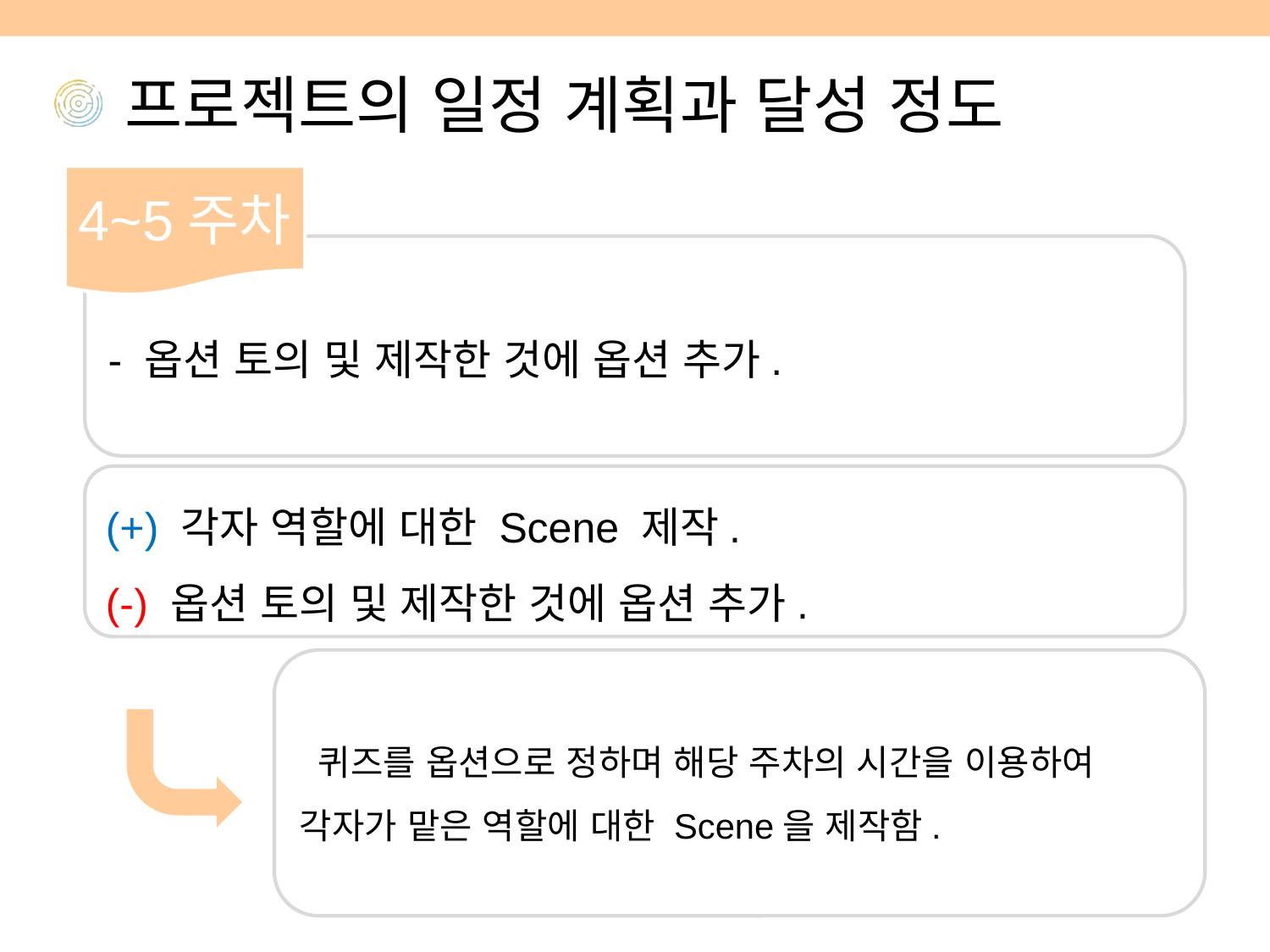

# 프로젝트의 일정 계획과 달성 정도
4~5주차
- 옵션 토의 및 제작한 것에 옵션 추가.
(+) 각자 역할에 대한 Scene 제작.
(-) 옵션 토의 및 제작한 것에 옵션 추가.
 퀴즈를 옵션으로 정하며 해당 주차의 시간을 이용하여 각자가 맡은 역할에 대한 Scene을 제작함.